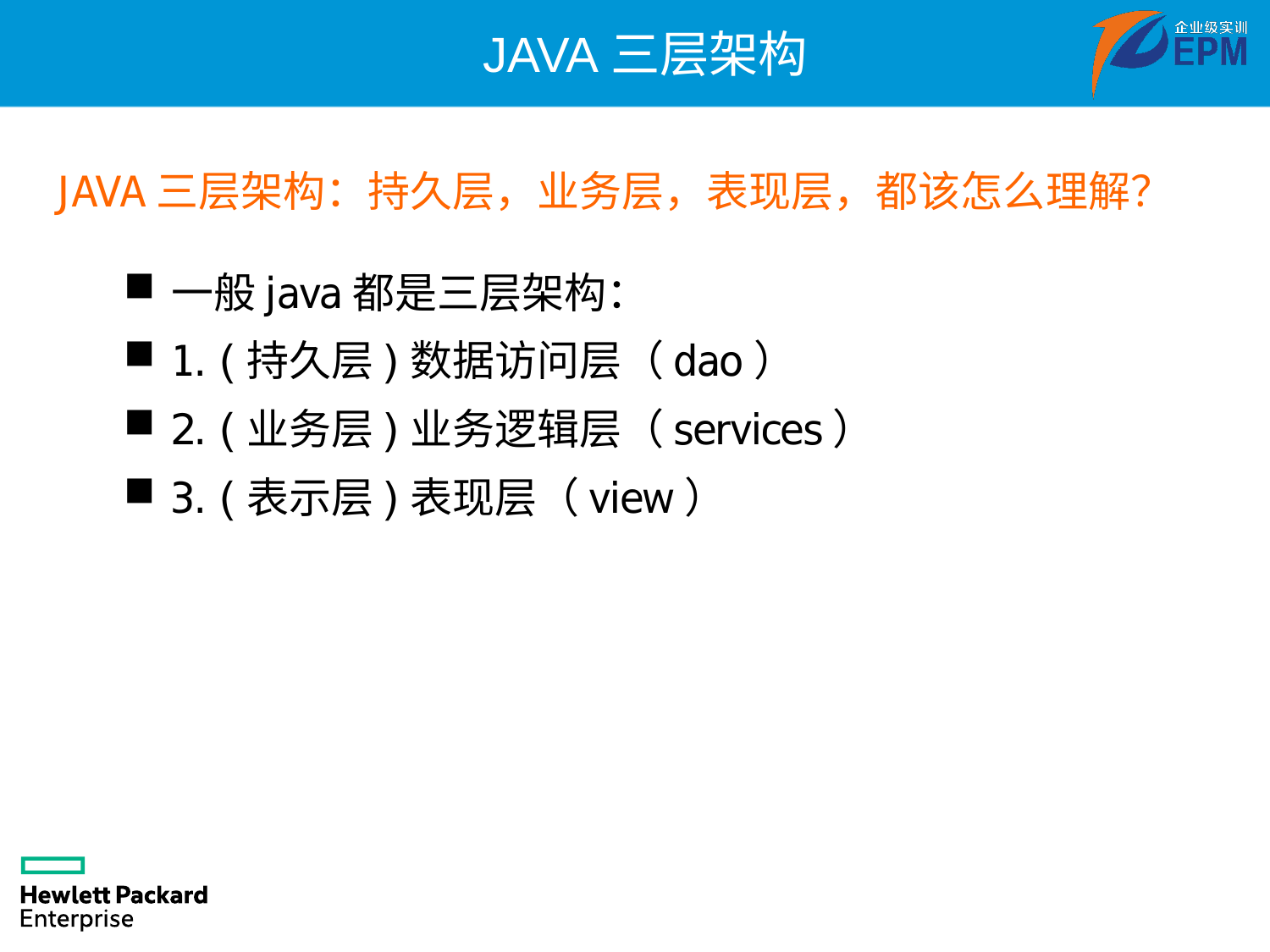

# JAVA三层架构
JAVA三层架构：持久层，业务层，表现层，都该怎么理解？
一般java都是三层架构：
1. (持久层)数据访问层（dao）
2. (业务层)业务逻辑层（services）
3. (表示层)表现层（view）